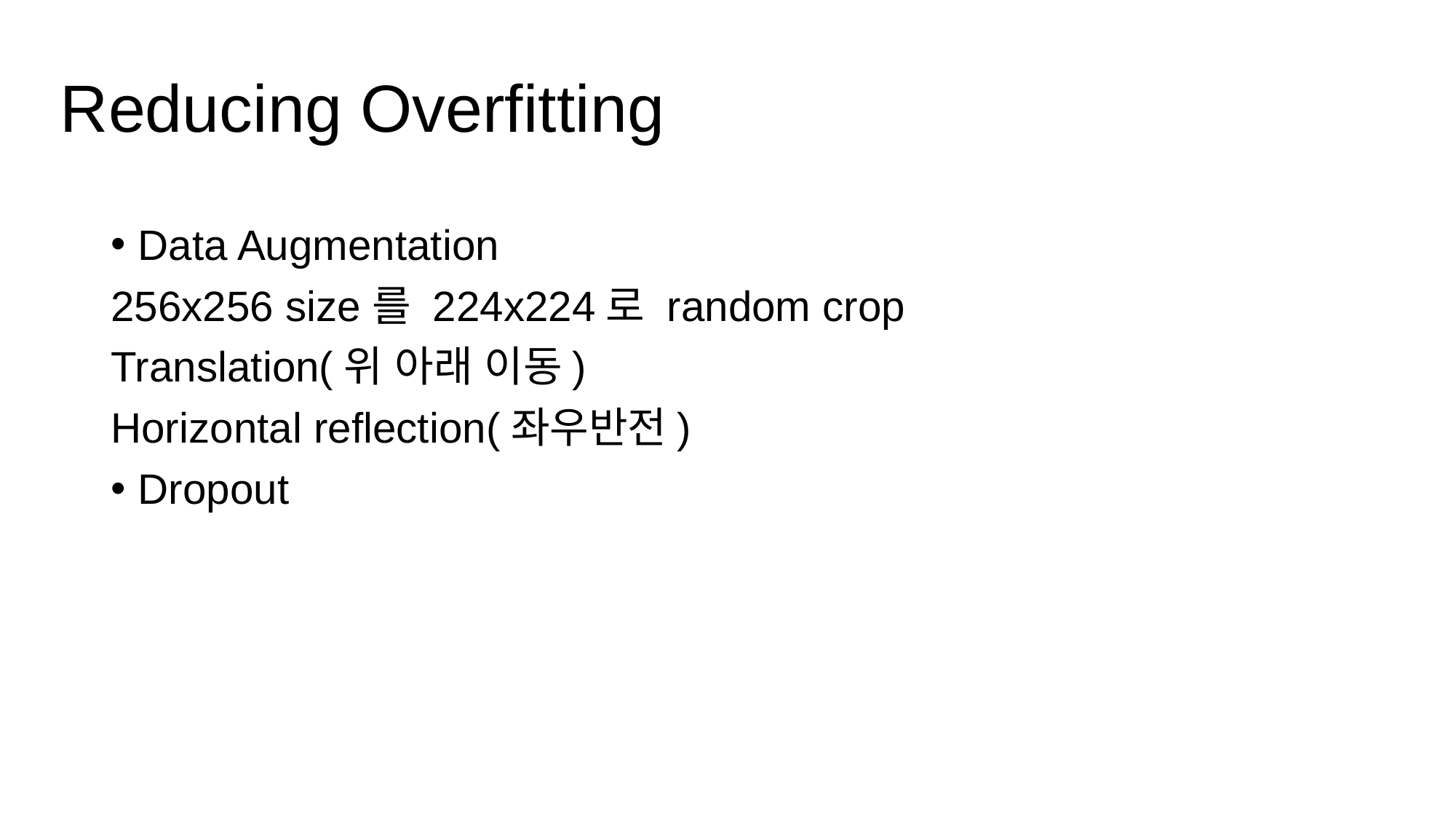

# Reducing Overfitting
Data Augmentation
256x256 size를 224x224로 random crop
Translation(위 아래 이동)
Horizontal reflection(좌우반전)
Dropout